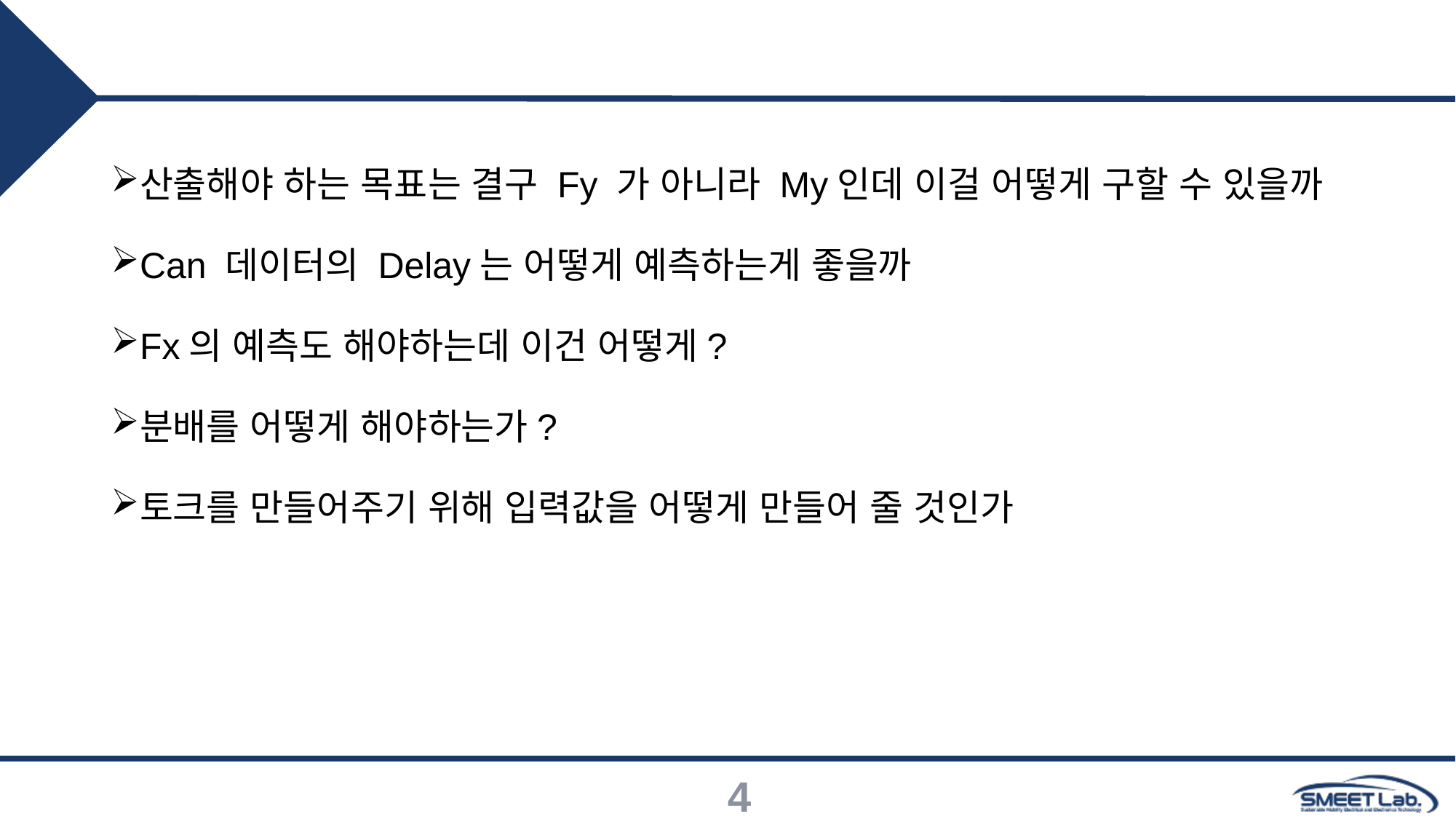

#
산출해야 하는 목표는 결구 Fy 가 아니라 My인데 이걸 어떻게 구할 수 있을까
Can 데이터의 Delay는 어떻게 예측하는게 좋을까
Fx의 예측도 해야하는데 이건 어떻게?
분배를 어떻게 해야하는가?
토크를 만들어주기 위해 입력값을 어떻게 만들어 줄 것인가
4